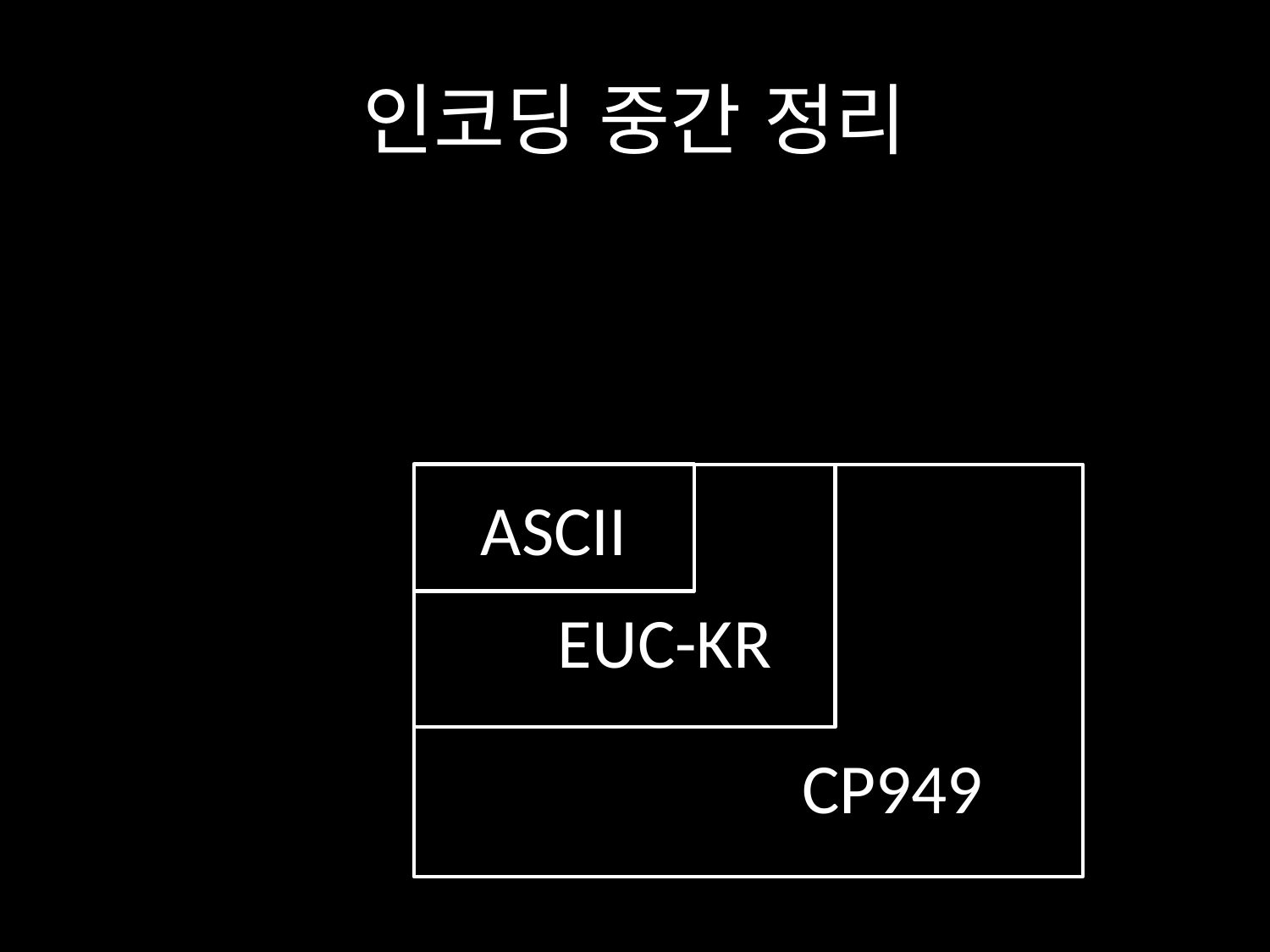

# 인코딩 중간 정리

ASCII

EUC-KR
CP949